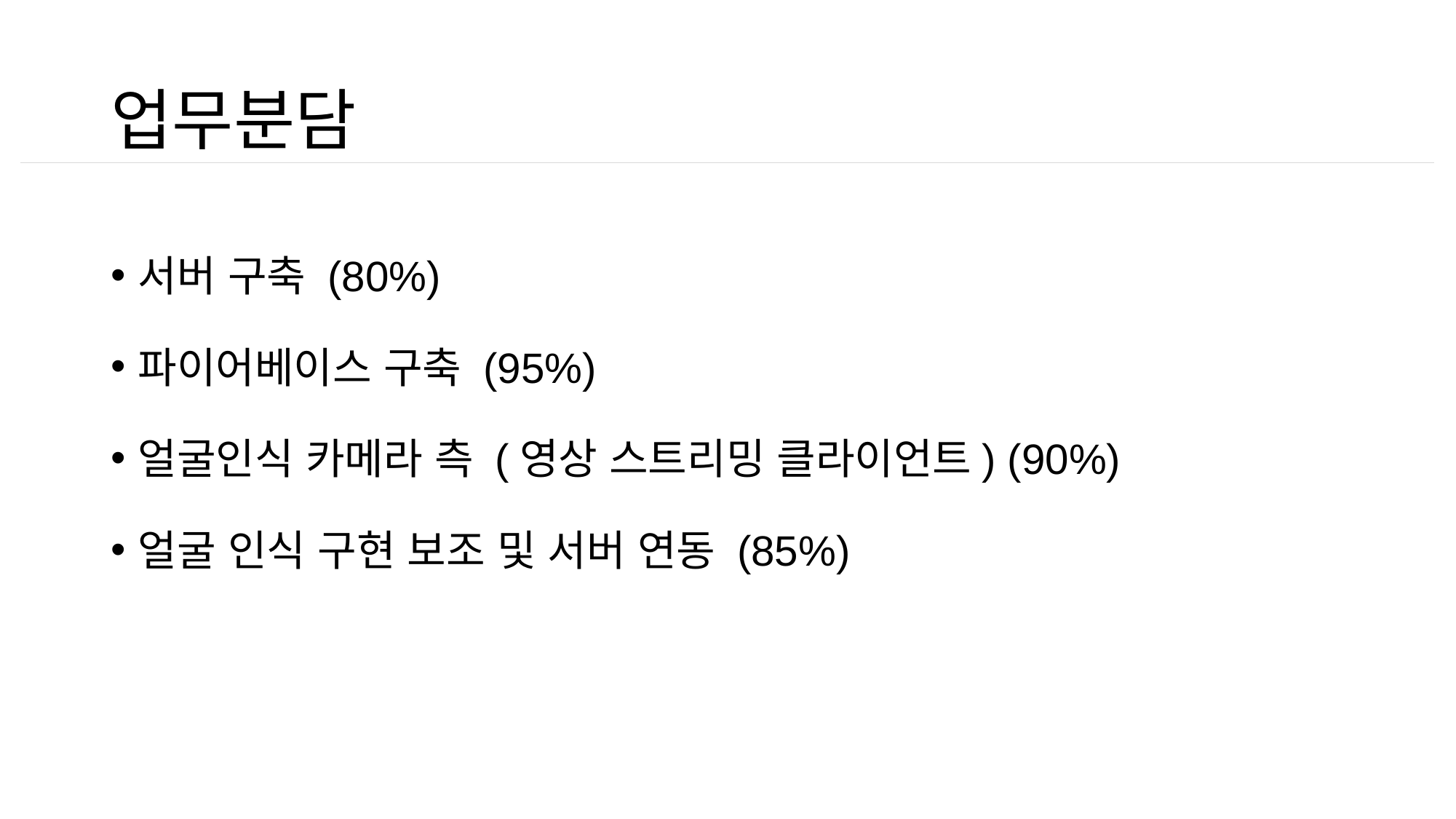

# 업무분담
서버 구축 (80%)
파이어베이스 구축 (95%)
얼굴인식 카메라 측 (영상 스트리밍 클라이언트) (90%)
얼굴 인식 구현 보조 및 서버 연동 (85%)